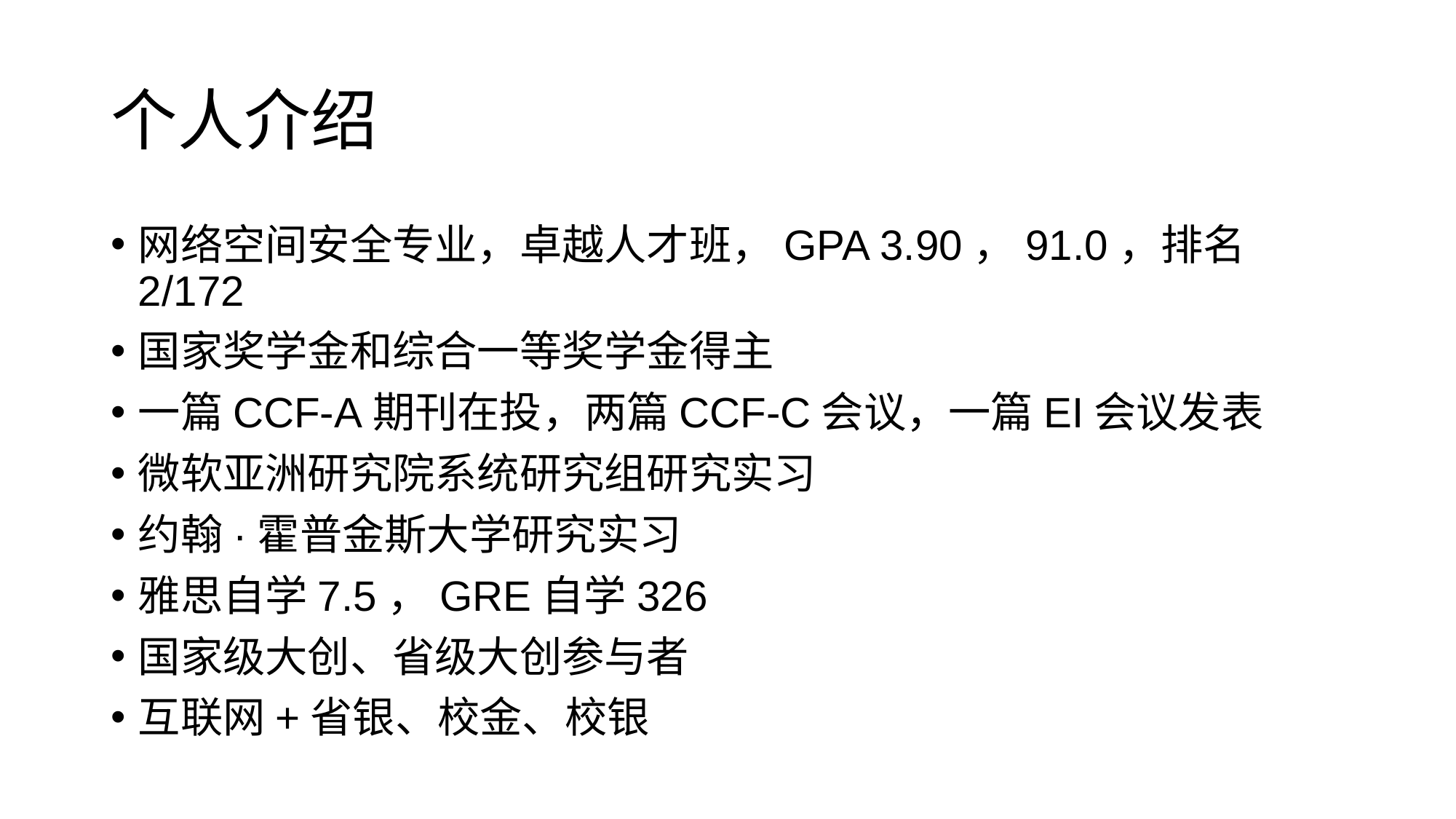

# 个人介绍
网络空间安全专业，卓越人才班，GPA 3.90，91.0，排名2/172
国家奖学金和综合一等奖学金得主
一篇CCF-A期刊在投，两篇CCF-C会议，一篇EI会议发表
微软亚洲研究院系统研究组研究实习
约翰·霍普金斯大学研究实习
雅思自学7.5，GRE自学326
国家级大创、省级大创参与者
互联网+省银、校金、校银